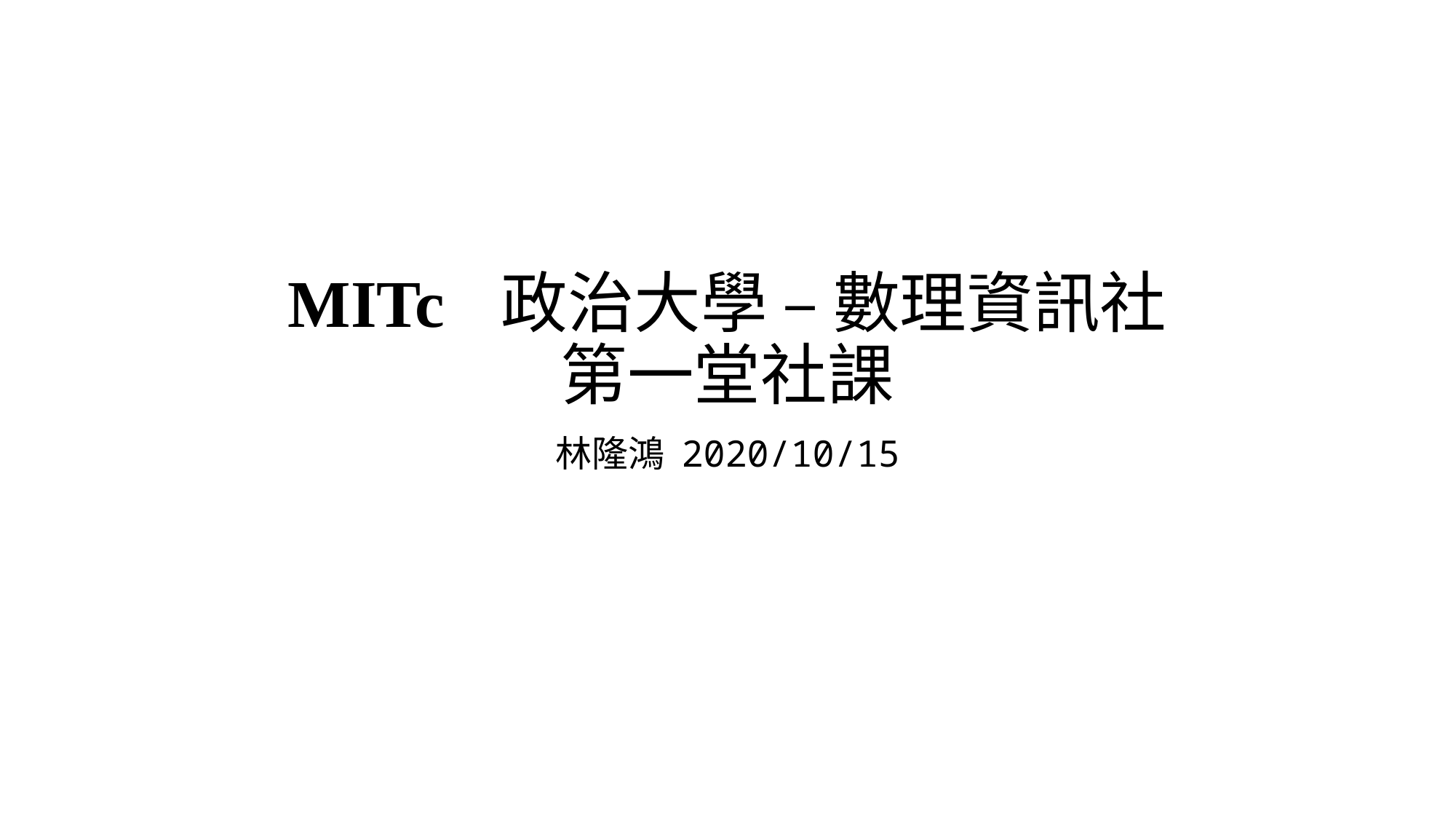

# MITc 政治大學 – 數理資訊社 第一堂社課
林隆鴻 2020/10/15